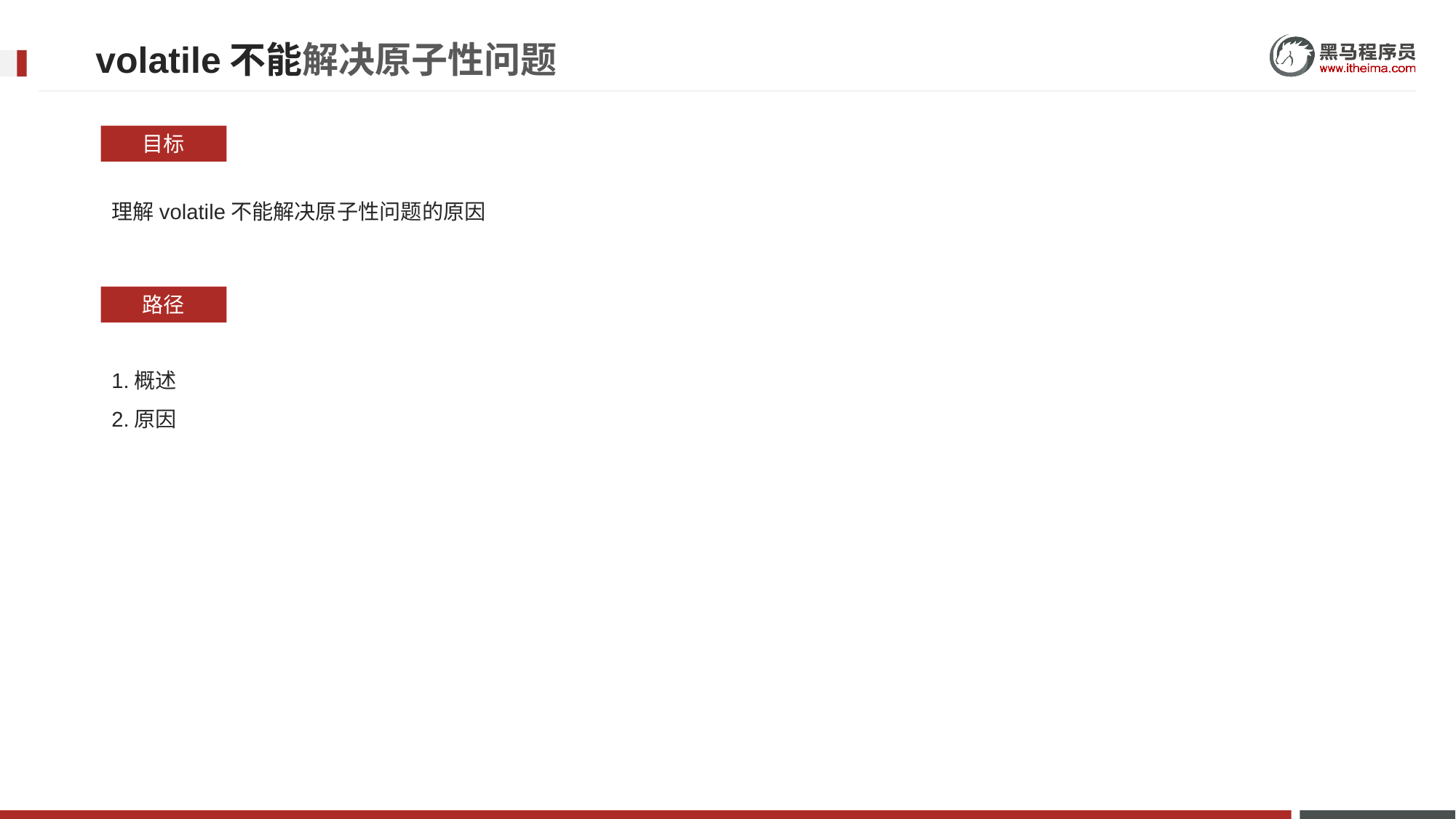

# volatile不能解决原子性问题
目标
理解volatile不能解决原子性问题的原因
路径
1.概述
2.原因